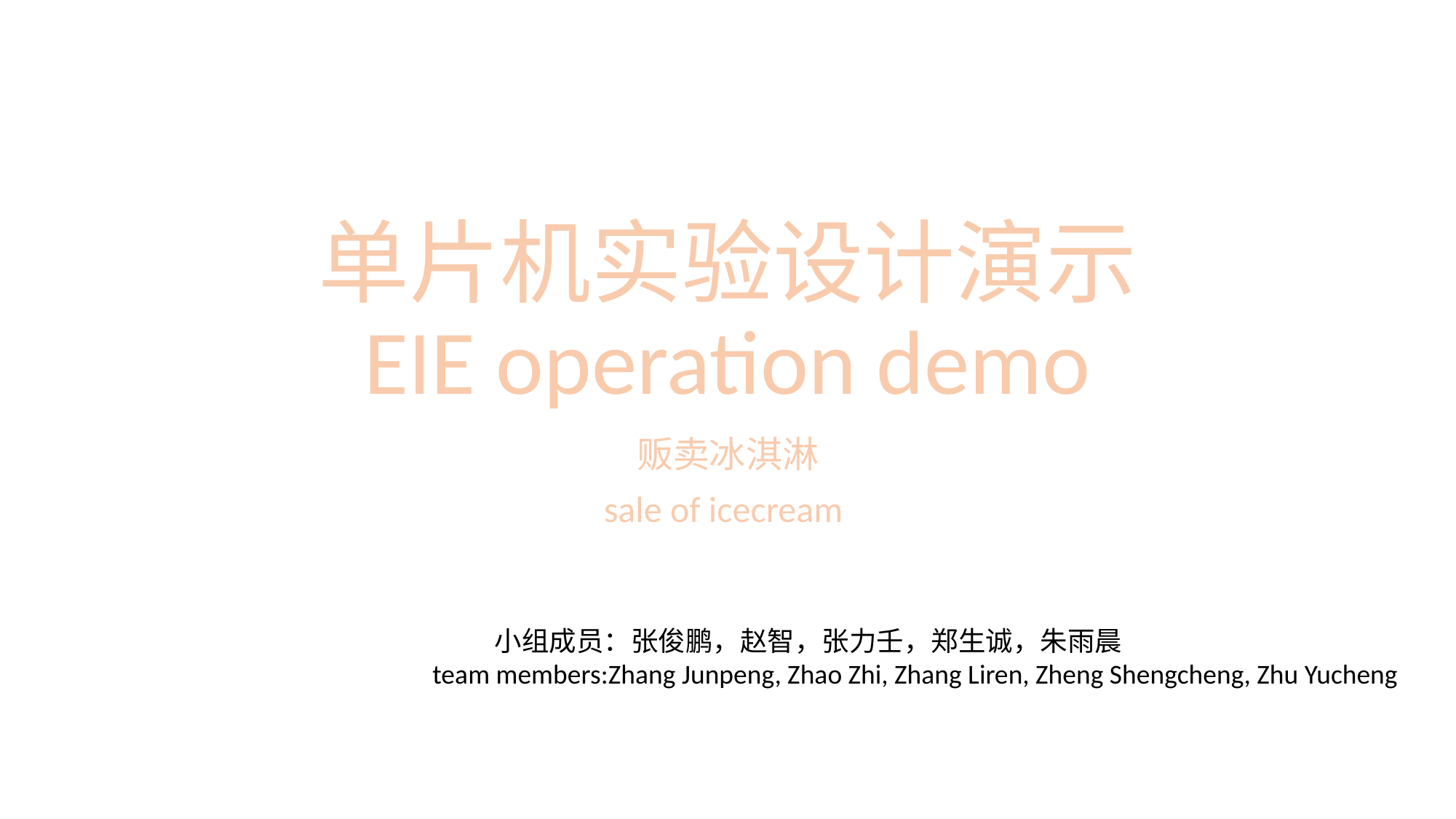

# 单片机实验设计演示 EIE operation demo
贩卖冰淇淋
sale of icecream
         小组成员：张俊鹏，赵智，张力壬，郑生诚，朱雨晨
team members:Zhang Junpeng, Zhao Zhi, Zhang Liren, Zheng Shengcheng, Zhu Yucheng